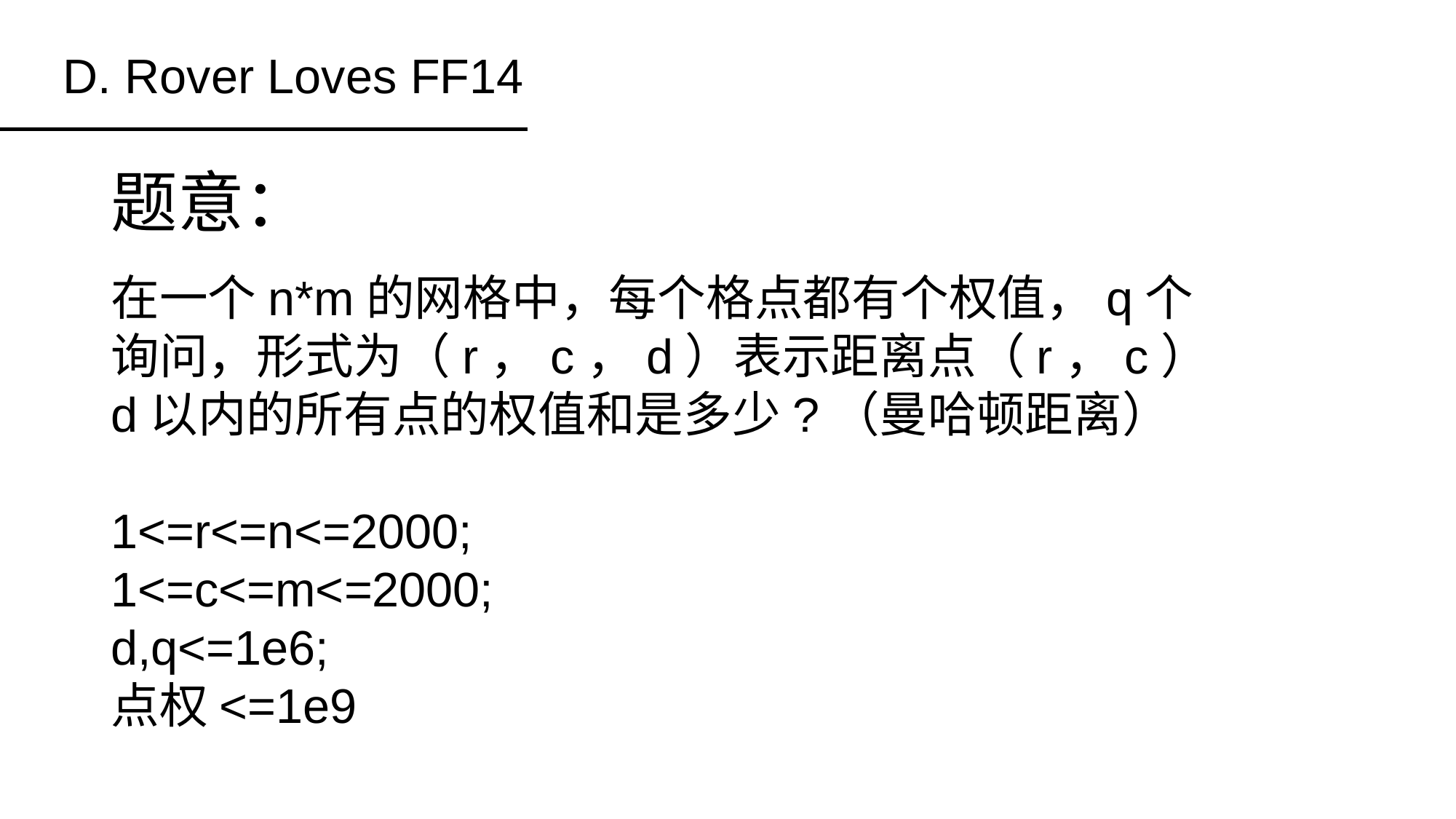

D. Rover Loves FF14
# 题意：
在一个n*m的网格中，每个格点都有个权值，q个询问，形式为（r，c，d）表示距离点（r，c）d以内的所有点的权值和是多少?（曼哈顿距离）

1<=r<=n<=2000;
1<=c<=m<=2000;
d,q<=1e6;
点权<=1e9